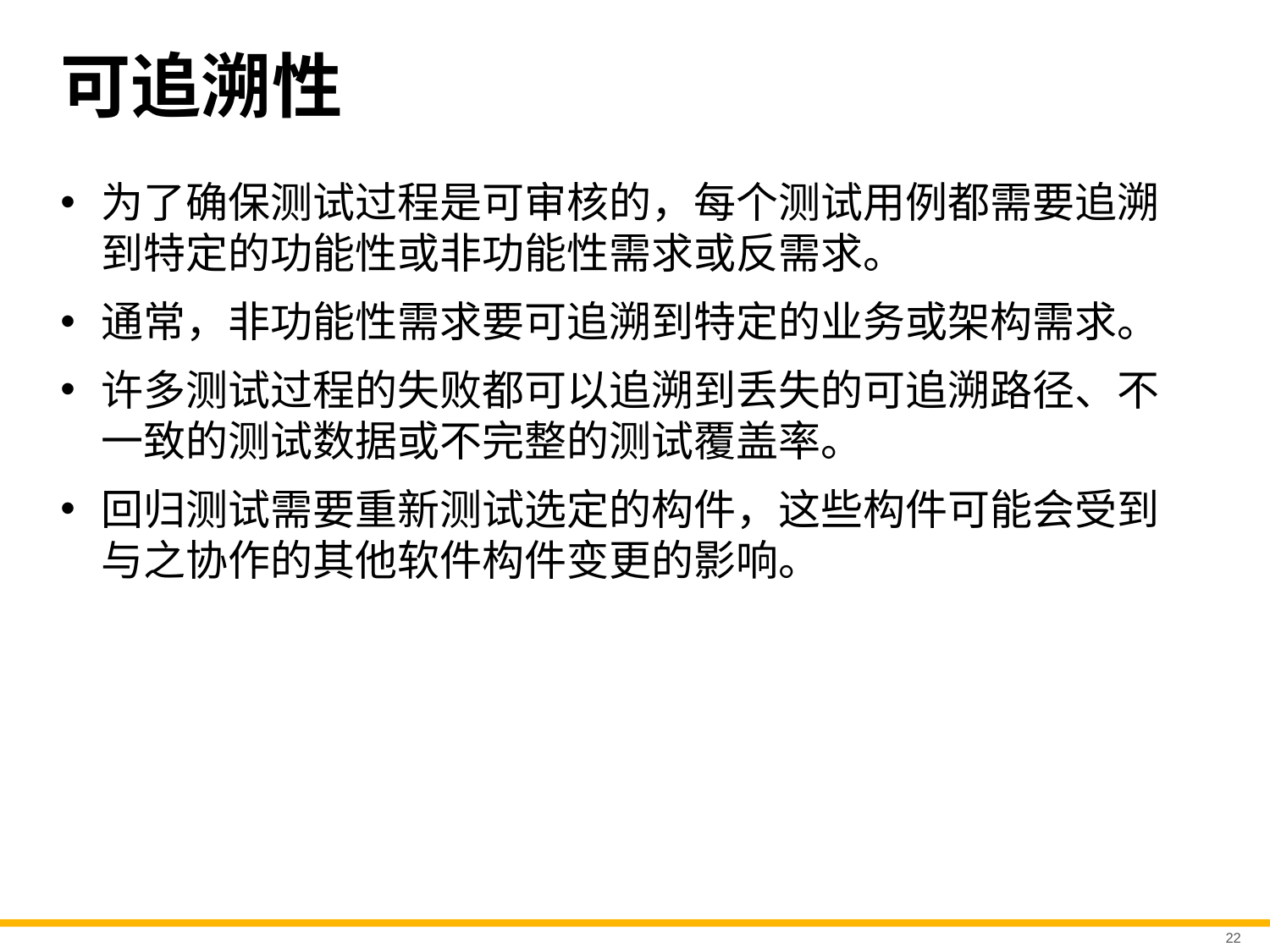

# 可追溯性
为了确保测试过程是可审核的，每个测试用例都需要追溯到特定的功能性或非功能性需求或反需求。
通常，非功能性需求要可追溯到特定的业务或架构需求。
许多测试过程的失败都可以追溯到丢失的可追溯路径、不一致的测试数据或不完整的测试覆盖率。
回归测试需要重新测试选定的构件，这些构件可能会受到与之协作的其他软件构件变更的影响。
22